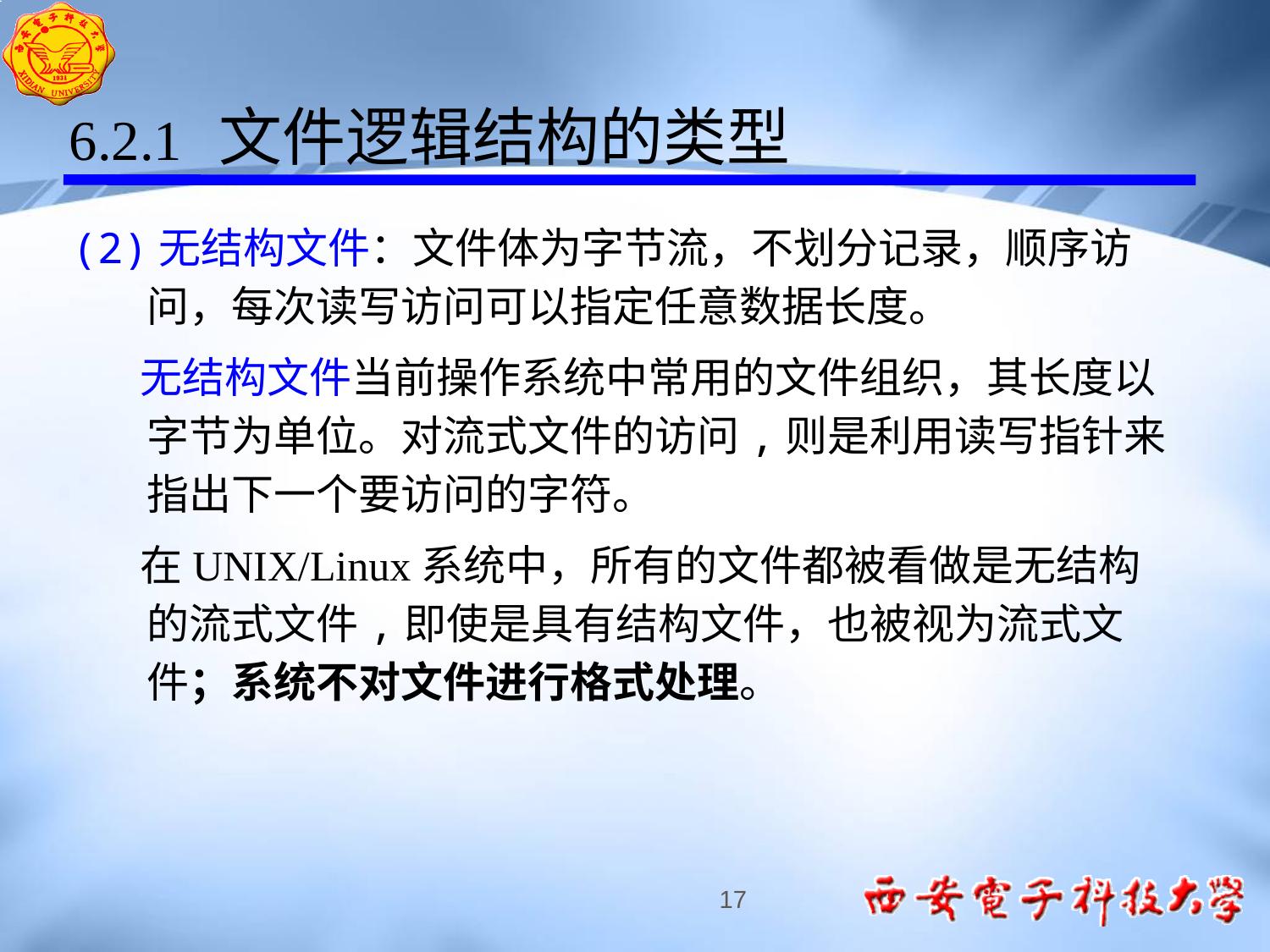

6.2.1 文件逻辑结构的类型
(2)无结构文件：文件体为字节流，不划分记录，顺序访问，每次读写访问可以指定任意数据长度。
      无结构文件当前操作系统中常用的文件组织，其长度以字节为单位。对流式文件的访问,则是利用读写指针来指出下一个要访问的字符。
      在UNIX/Linux系统中，所有的文件都被看做是无结构的流式文件,即使是具有结构文件，也被视为流式文件；系统不对文件进行格式处理。
17